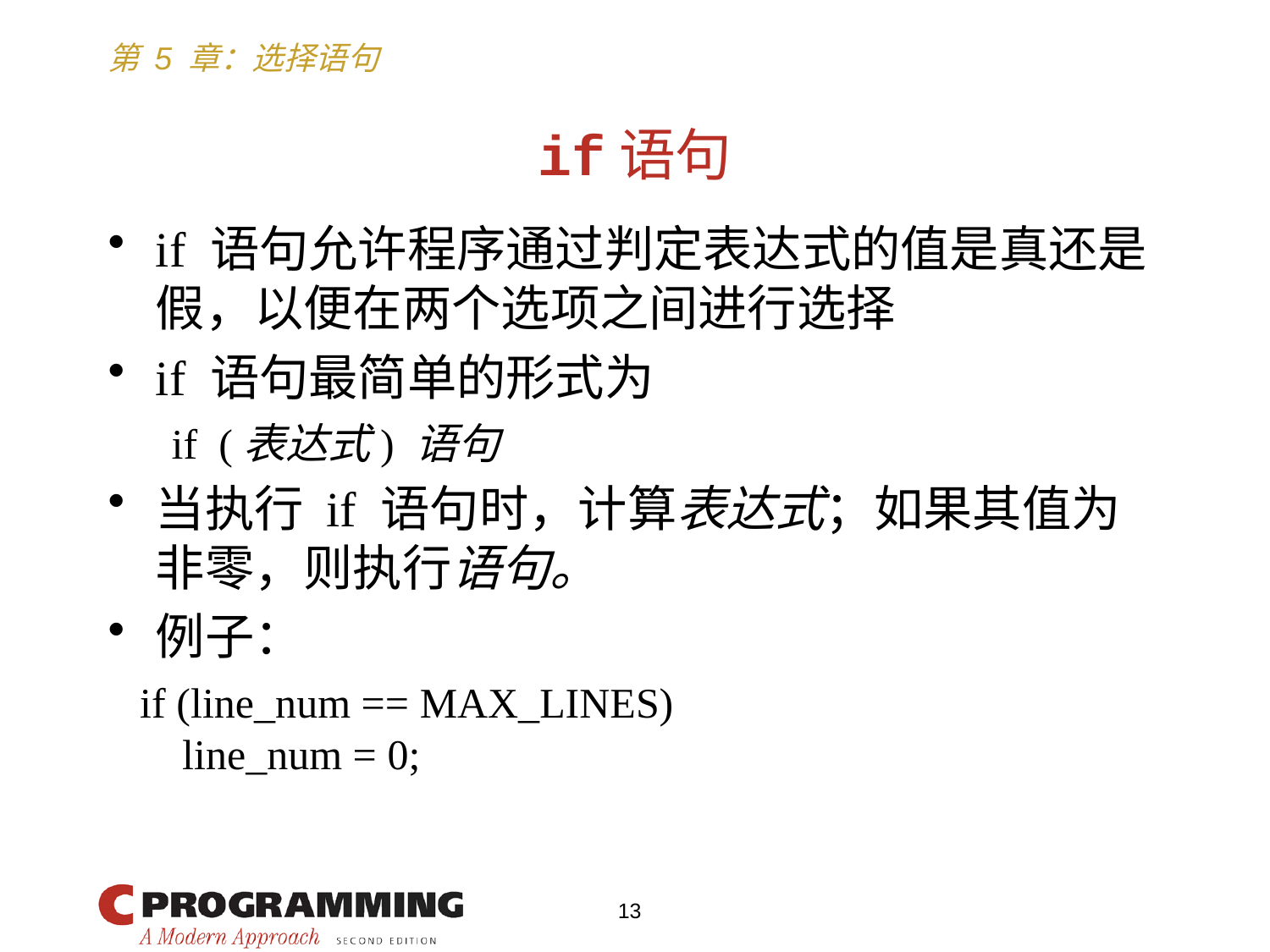

# if语句
if 语句允许程序通过判定表达式的值是真还是假，以便在两个选项之间进行选择
if 语句最简单的形式为
      if  (表达式) 语句
当执行 if 语句时，计算表达式；如果其值为非零，则执行语句。
例子：
   if (line_num == MAX_LINES)
       line_num = 0;

13